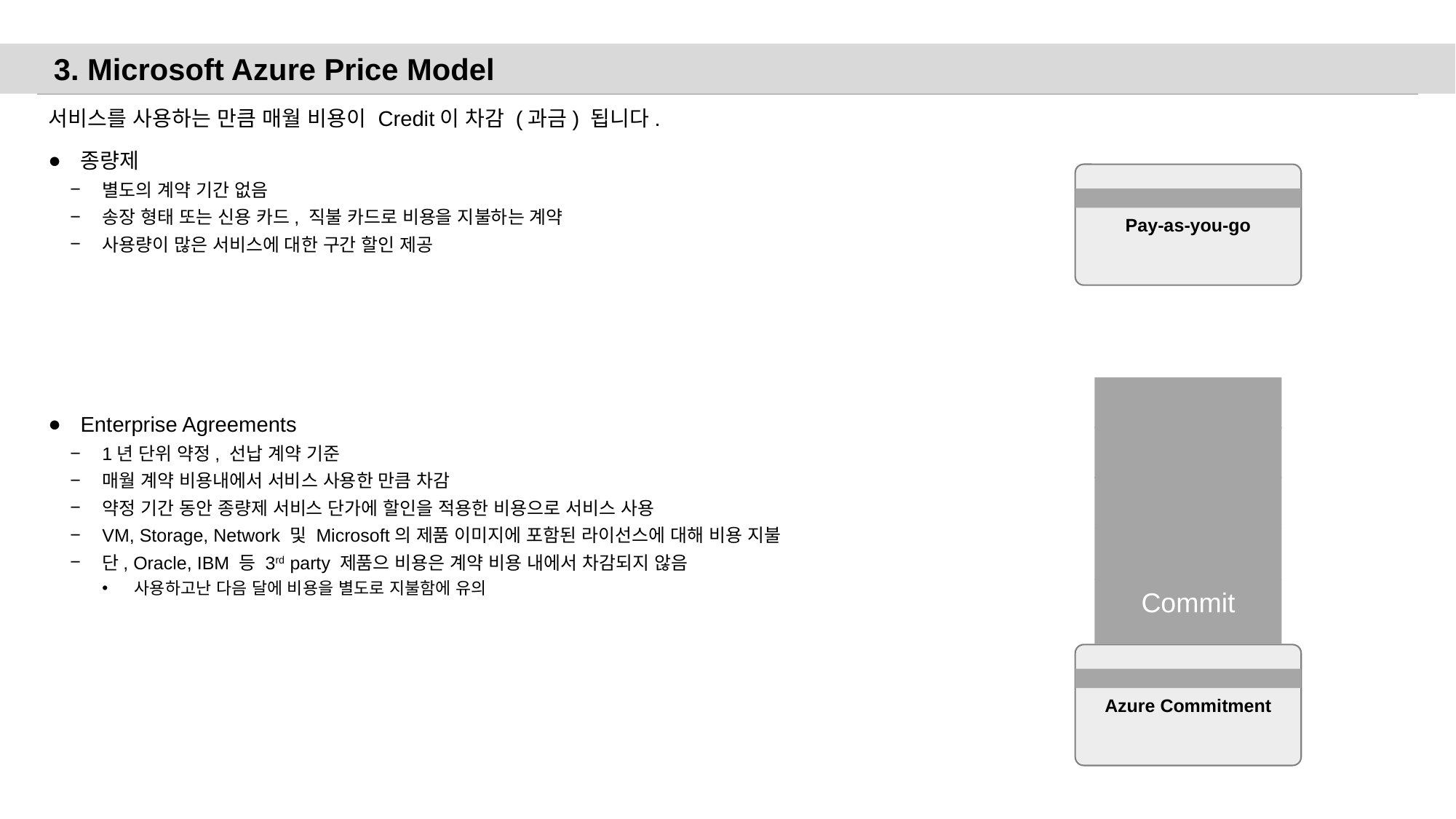

# 3. Microsoft Azure Price Model
서비스를 사용하는 만큼 매월 비용이 Credit이 차감 (과금) 됩니다.
종량제
별도의 계약 기간 없음
송장 형태 또는 신용 카드, 직불 카드로 비용을 지불하는 계약
사용량이 많은 서비스에 대한 구간 할인 제공

Enterprise Agreements
1년 단위 약정, 선납 계약 기준
매월 계약 비용내에서 서비스 사용한 만큼 차감
약정 기간 동안 종량제 서비스 단가에 할인을 적용한 비용으로 서비스 사용
VM, Storage, Network 및 Microsoft의 제품 이미지에 포함된 라이선스에 대해 비용 지불
단, Oracle, IBM 등 3rd party 제품으 비용은 계약 비용 내에서 차감되지 않음
사용하고난 다음 달에 비용을 별도로 지불함에 유의

Pay-as-you-go

Commit
Azure Commitment